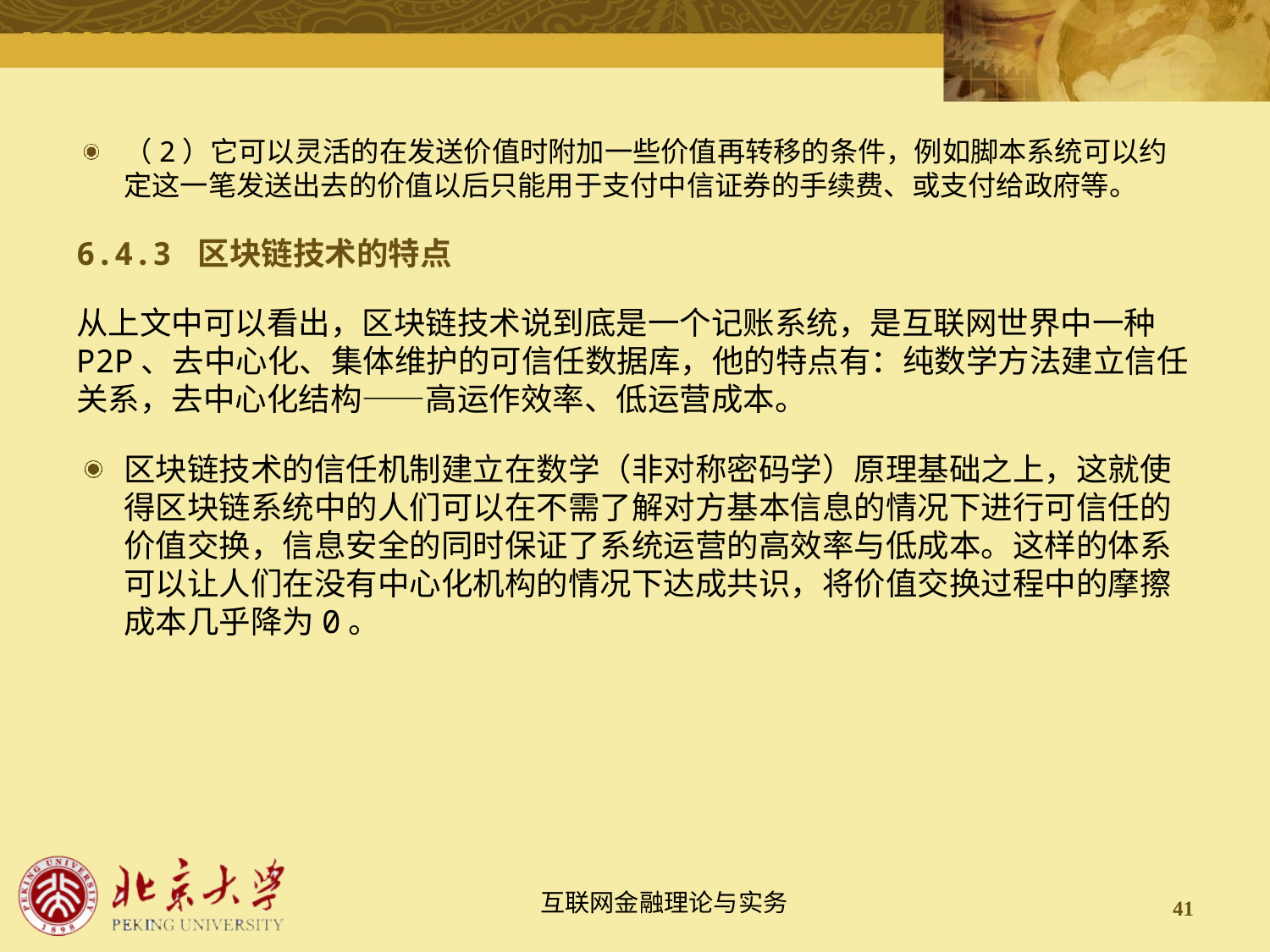

（2）它可以灵活的在发送价值时附加一些价值再转移的条件，例如脚本系统可以约定这一笔发送出去的价值以后只能用于支付中信证券的手续费、或支付给政府等。
6.4.3 区块链技术的特点
从上文中可以看出，区块链技术说到底是一个记账系统，是互联网世界中一种P2P、去中心化、集体维护的可信任数据库，他的特点有：纯数学方法建立信任关系，去中心化结构——高运作效率、低运营成本。
区块链技术的信任机制建立在数学（非对称密码学）原理基础之上，这就使得区块链系统中的人们可以在不需了解对方基本信息的情况下进行可信任的价值交换，信息安全的同时保证了系统运营的高效率与低成本。这样的体系可以让人们在没有中心化机构的情况下达成共识，将价值交换过程中的摩擦成本几乎降为0。
41